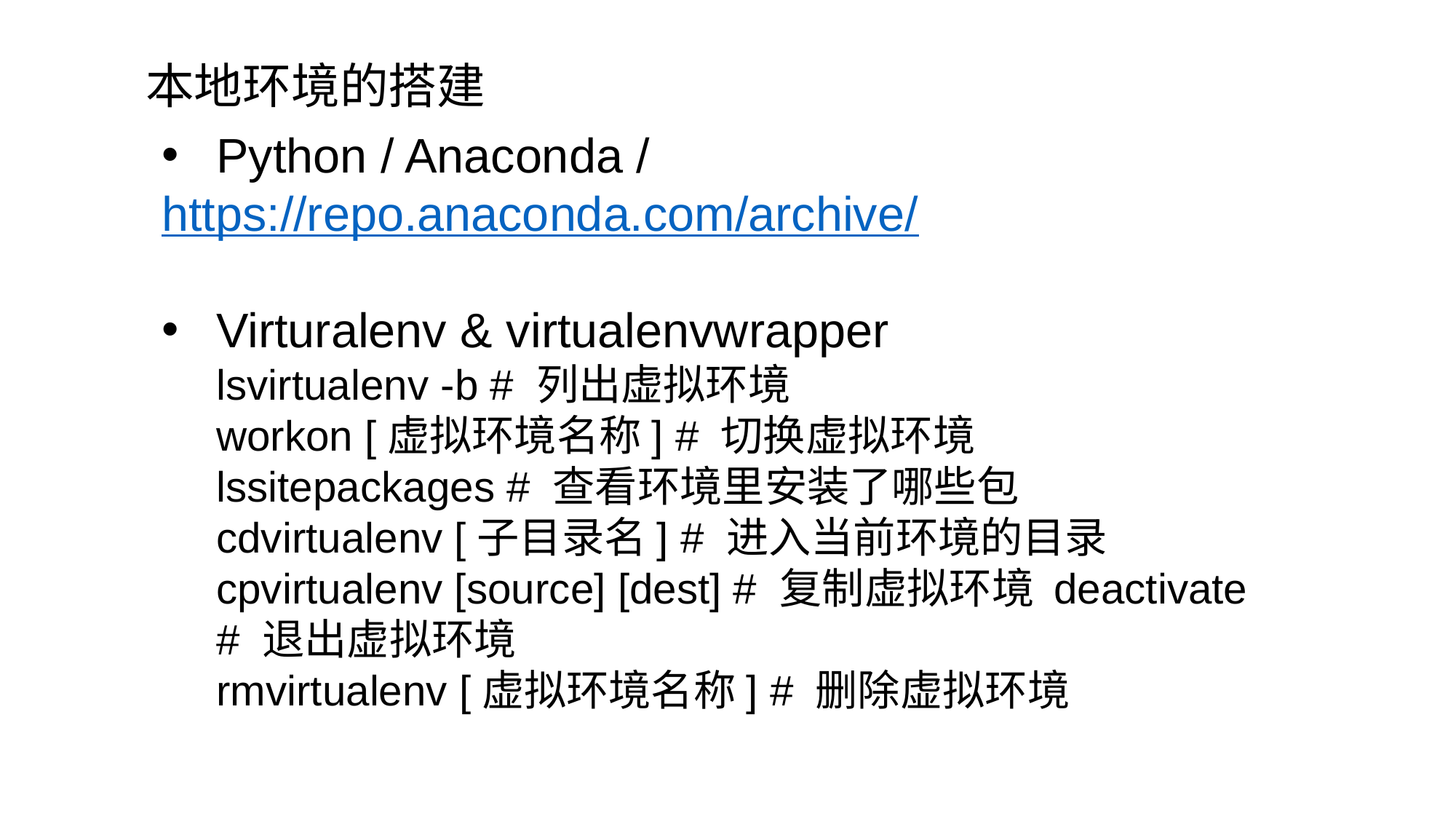

本地环境的搭建
Python / Anaconda /
https://repo.anaconda.com/archive/

Virturalenv & virtualenvwrapper
lsvirtualenv -b # 列出虚拟环境
workon [虚拟环境名称] # 切换虚拟环境 lssitepackages # 查看环境里安装了哪些包 cdvirtualenv [子目录名] # 进入当前环境的目录 cpvirtualenv [source] [dest] # 复制虚拟环境 deactivate # 退出虚拟环境
rmvirtualenv [虚拟环境名称] # 删除虚拟环境